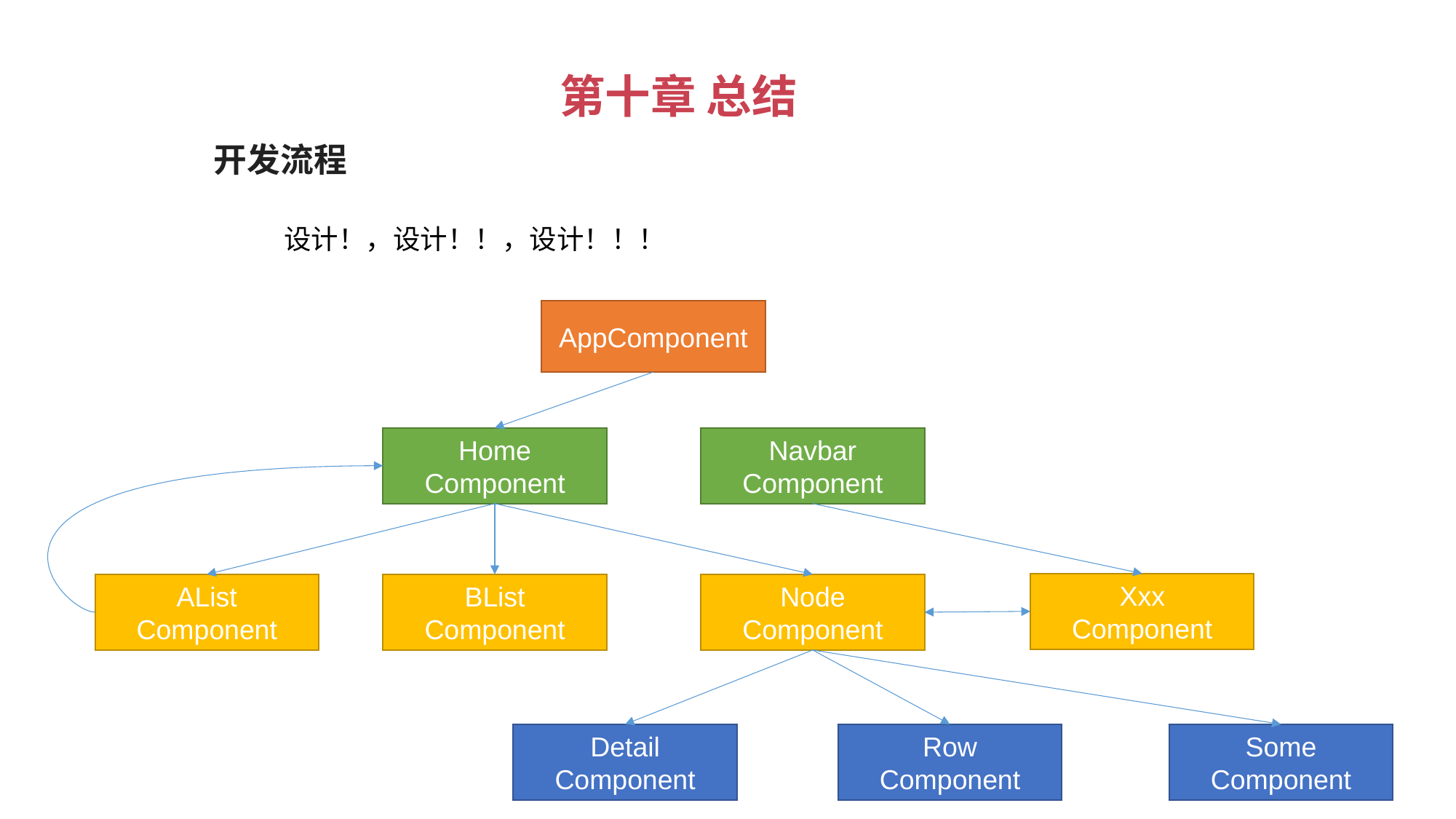

第十章 总结
 开发流程
设计！，设计！！，设计！！！
AppComponent
Navbar
Component
Home
Component
Xxx
Component
AList
Component
BList
Component
Node
Component
Some
Component
Row
Component
Detail
Component